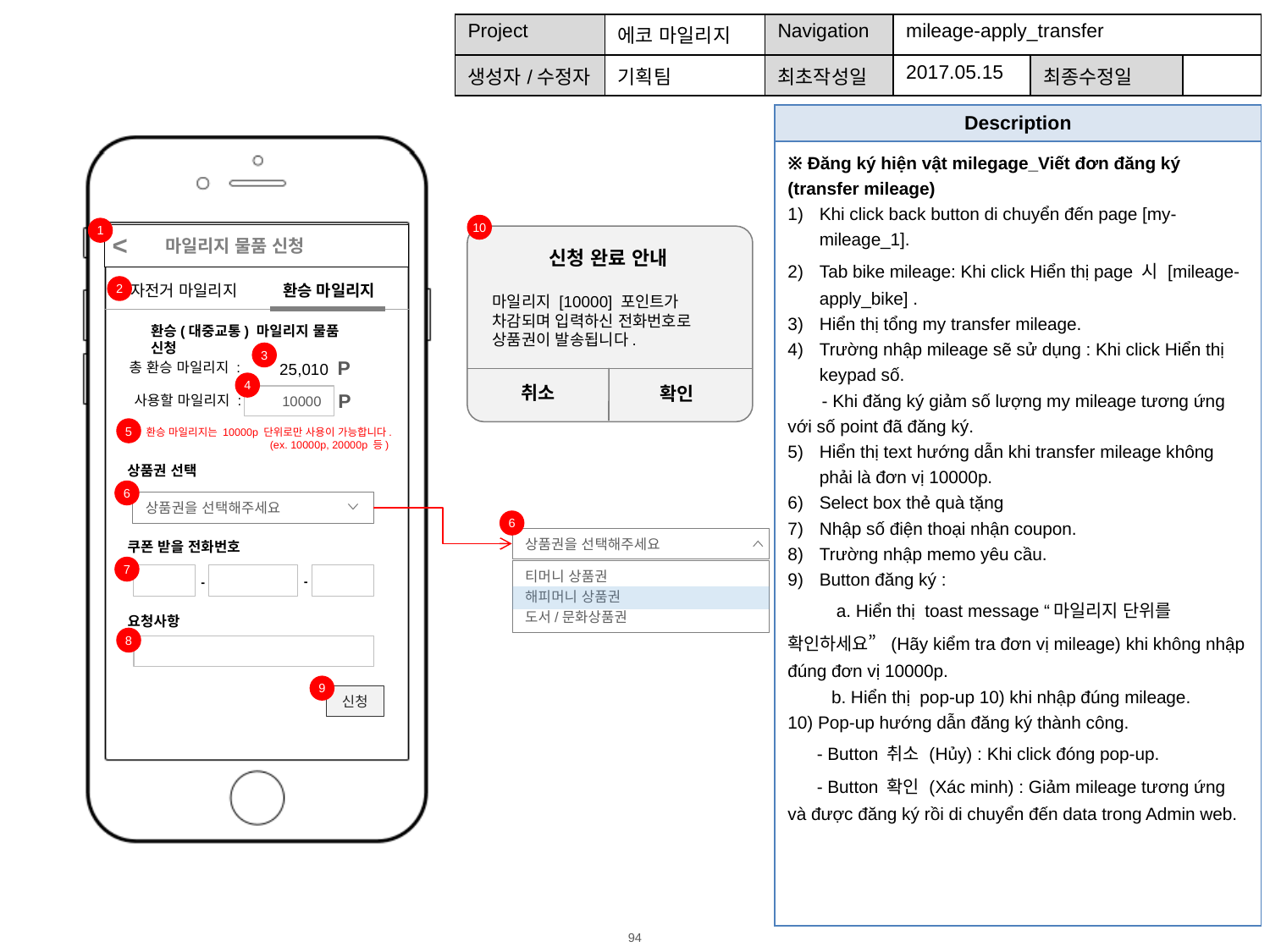

| Project | 에코 마일리지 | Navigation | mileage-apply\_transfer |  |  |
| --- | --- | --- | --- | --- | --- |
| 생성자/수정자 | 기획팀 | 최초작성일 | 2017.05.15 | 최종수정일 |  |
| Description |
| --- |
| ※ Đăng ký hiện vật milegage\_Viết đơn đăng ký (transfer mileage) Khi click back button di chuyển đến page [my-mileage\_1]. Tab bike mileage: Khi click Hiển thị page 시 [mileage-apply\_bike] . Hiển thị tổng my transfer mileage. Trường nhập mileage sẽ sử dụng : Khi click Hiển thị keypad số. - Khi đăng ký giảm số lượng my mileage tương ứng với số point đã đăng ký. Hiển thị text hướng dẫn khi transfer mileage không phải là đơn vị 10000p. Select box thẻ quà tặng Nhập số điện thoại nhận coupon. Trường nhập memo yêu cầu. Button đăng ký : a. Hiển thị toast message “마일리지 단위를 확인하세요” (Hãy kiểm tra đơn vị mileage) khi không nhập đúng đơn vị 10000p. b. Hiển thị pop-up 10) khi nhập đúng mileage. 10) Pop-up hướng dẫn đăng ký thành công. - Button 취소 (Hủy) : Khi click đóng pop-up. - Button 확인 (Xác minh) : Giảm mileage tương ứng và được đăng ký rồi di chuyển đến data trong Admin web. |
10
1
<
         마일리지 물품 신청

신청 완료 안내
자전거 마일리지
환승 마일리지
2
성공확률 50%
마일리지 [10000] 포인트가 차감되며 입력하신 전화번호로 상품권이 발송됩니다.
환승(대중교통) 마일리지 물품 신청
3
25,010  P
총 환승 마일리지 :
4
취소
확인
P
사용할 마일리지 :
10000
5
* 환승 마일리지는 10000p 단위로만 사용이 가능합니다.
(ex. 10000p, 20000p 등)
상품권 선택
6
상품권을 선택해주세요

6
상품권을 선택해주세요

티머니 상품권
해피머니 상품권
도서/문화상품권

쿠폰 받을 전화번호
7

-
-
요청사항
8

9
신청